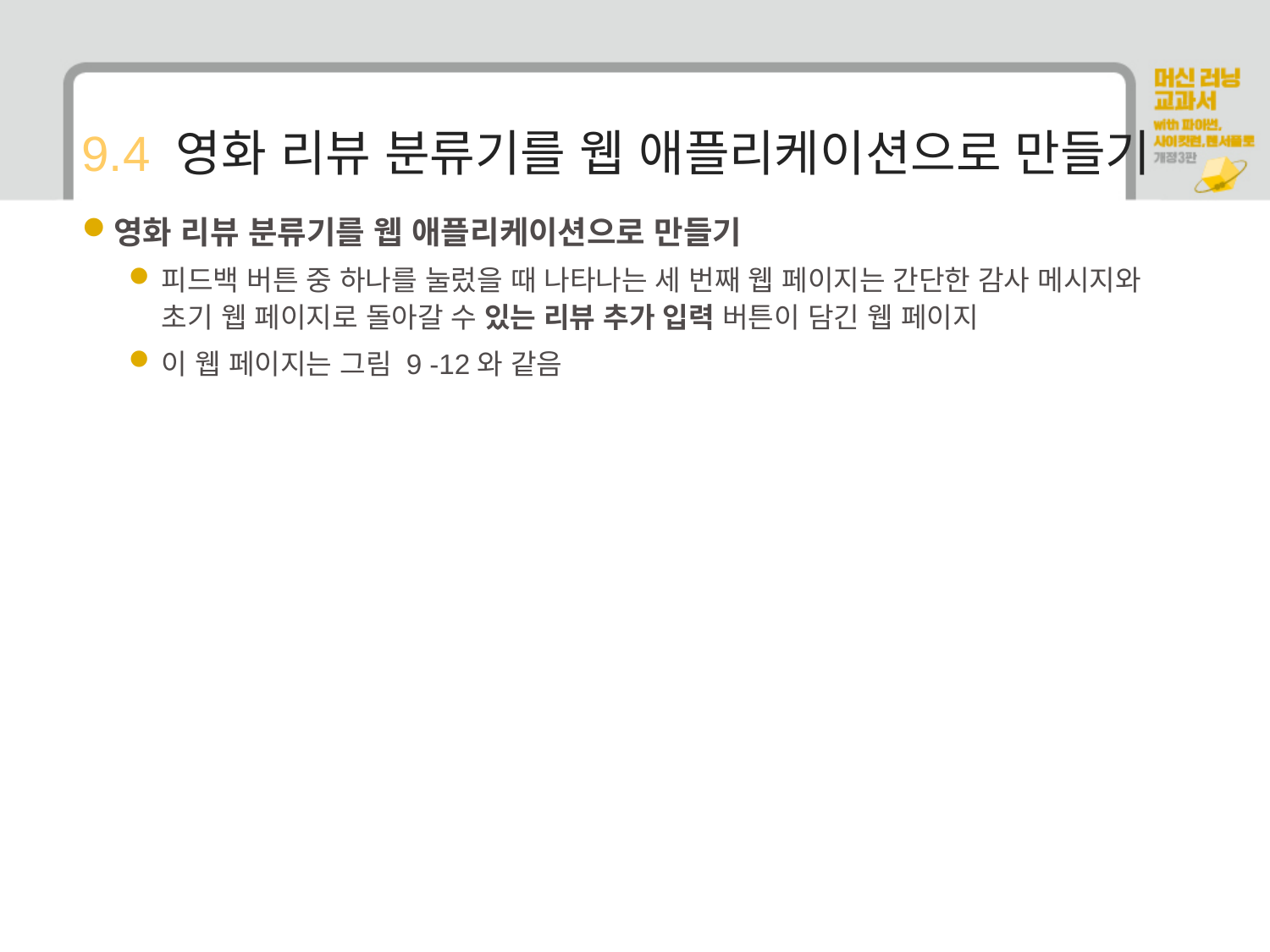

# 9.4 영화 리뷰 분류기를 웹 애플리케이션으로 만들기
영화 리뷰 분류기를 웹 애플리케이션으로 만들기
피드백 버튼 중 하나를 눌렀을 때 나타나는 세 번째 웹 페이지는 간단한 감사 메시지와 초기 웹 페이지로 돌아갈 수 있는 리뷰 추가 입력 버튼이 담긴 웹 페이지
이 웹 페이지는 그림 9 -12와 같음